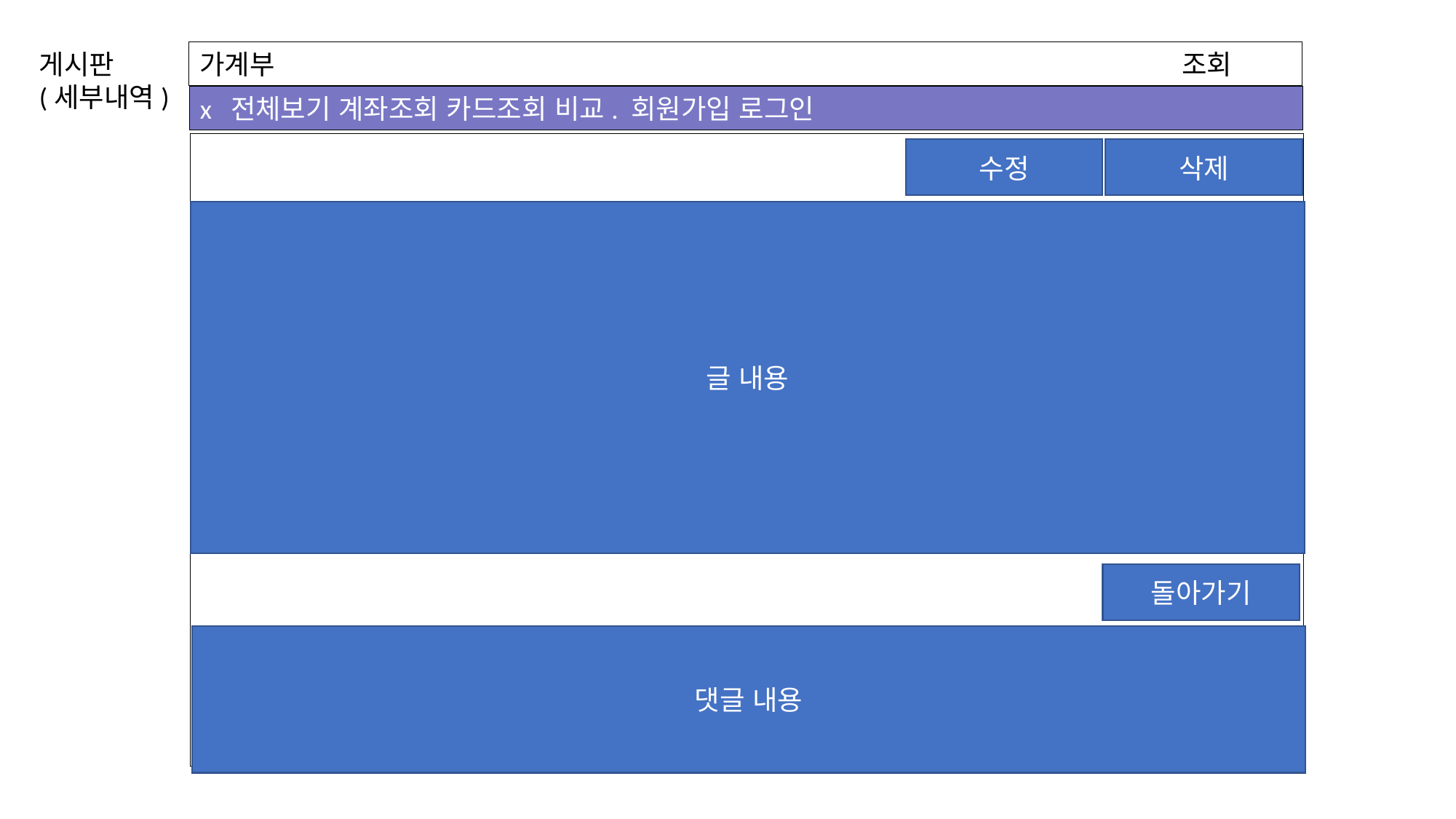

게시판
(세부내역)
가계부									조회
x  전체보기 계좌조회 카드조회 비교. 회원가입 로그인

수정
삭제
글 내용
돌아가기
댓글 내용